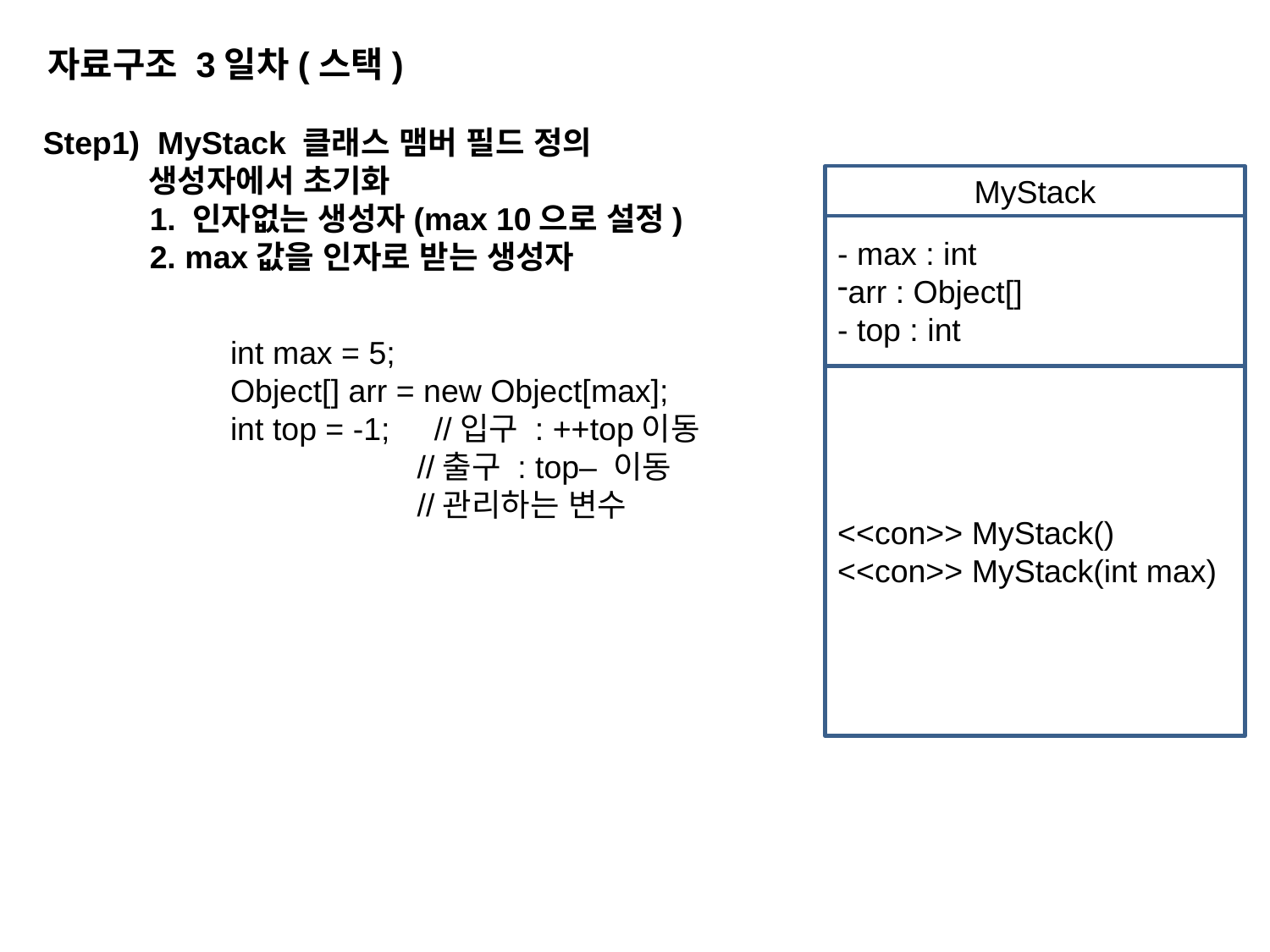

자료구조 3일차(스택)
Step1)  MyStack 클래스 맴버 필드 정의
           생성자에서 초기화
            1. 인자없는 생성자(max 10으로 설정)
            2. max값을 인자로 받는 생성자
MyStack
- max : int
arr : Object[]
- top : int
int max = 5;
Object[] arr = new Object[max];
int top = -1;     //입구 : ++top이동
                     //출구 : top– 이동
                     //관리하는 변수
<<con>> MyStack()
<<con>> MyStack(int max)